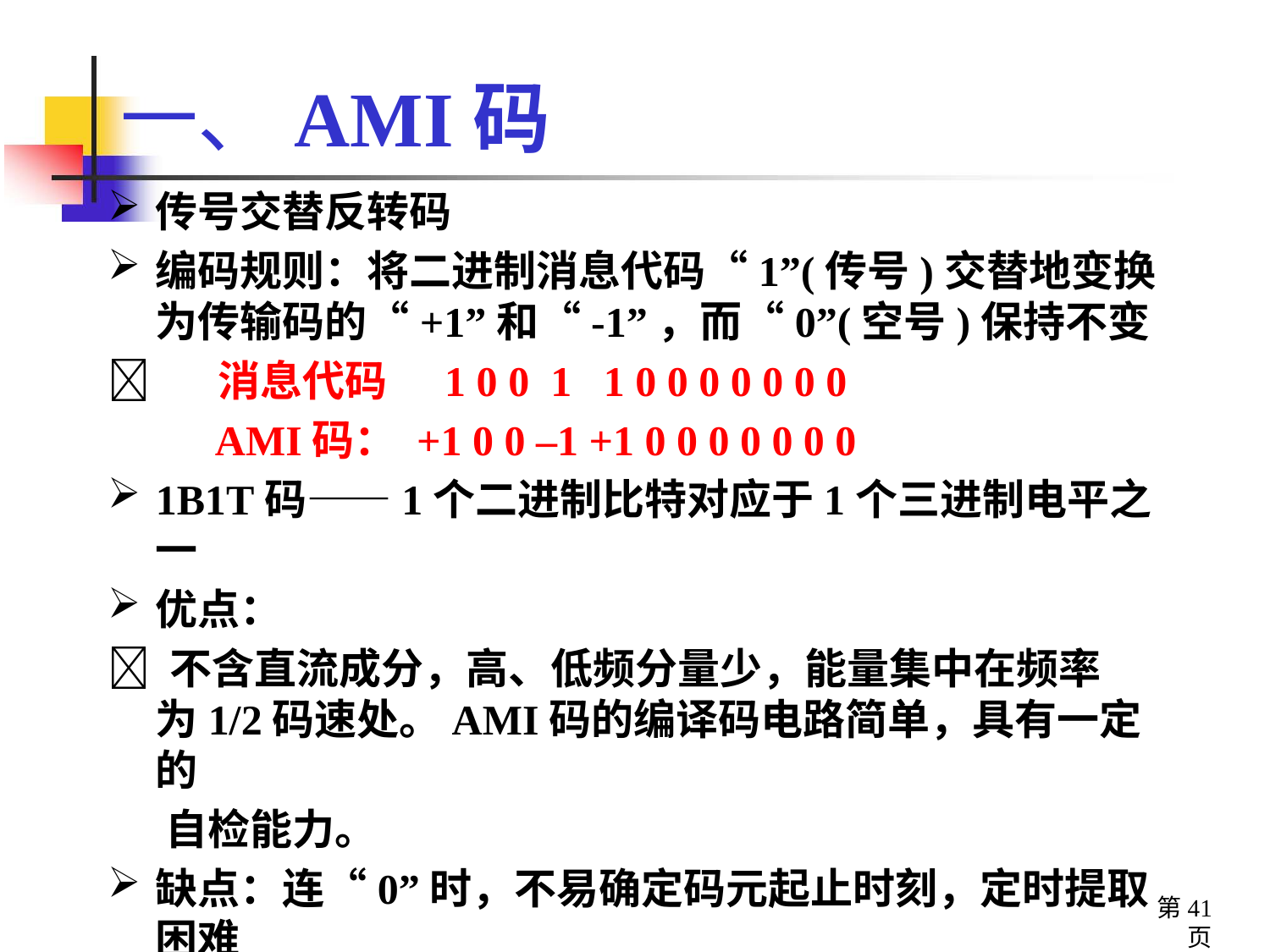

# 一、AMI码
传号交替反转码
编码规则：将二进制消息代码“1”(传号)交替地变换为传输码的“+1”和“-1”，而“0”(空号)保持不变
􀂄      消息代码     1 0 0  1   1 0 0 0 0 0 0 0
􀂄       AMI码： +1 0 0 –1 +1 0 0 0 0 0 0 0
1B1T码——1个二进制比特对应于1个三进制电平之一
优点：
􀂄 不含直流成分，高、低频分量少，能量集中在频率  为1/2码速处。AMI码的编译码电路简单，具有一定的
     自检能力。
缺点：连“0”时，不易确定码元起止时刻，定时提取困难
第41页